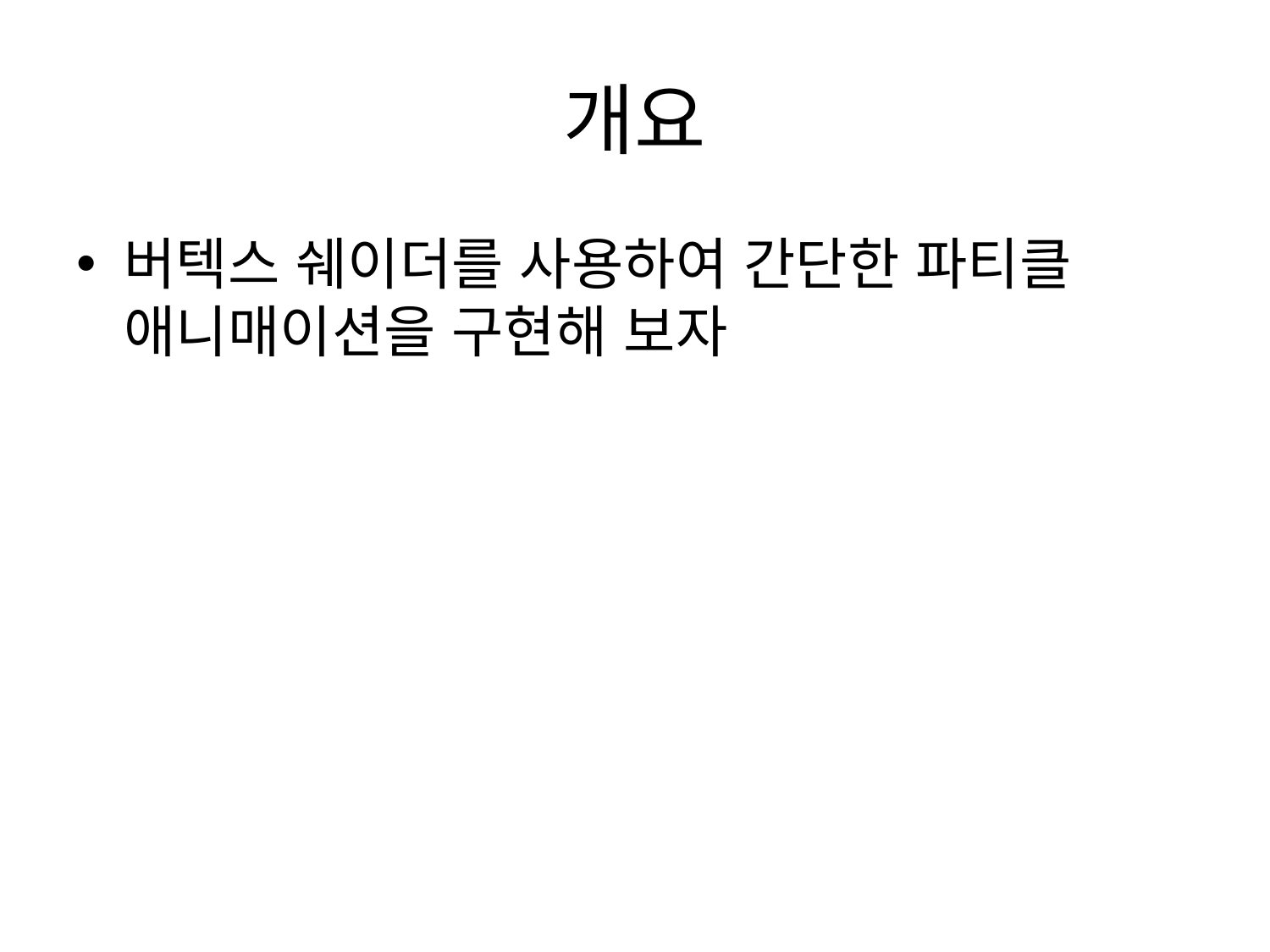

# 개요
버텍스 쉐이더를 사용하여 간단한 파티클 애니매이션을 구현해 보자